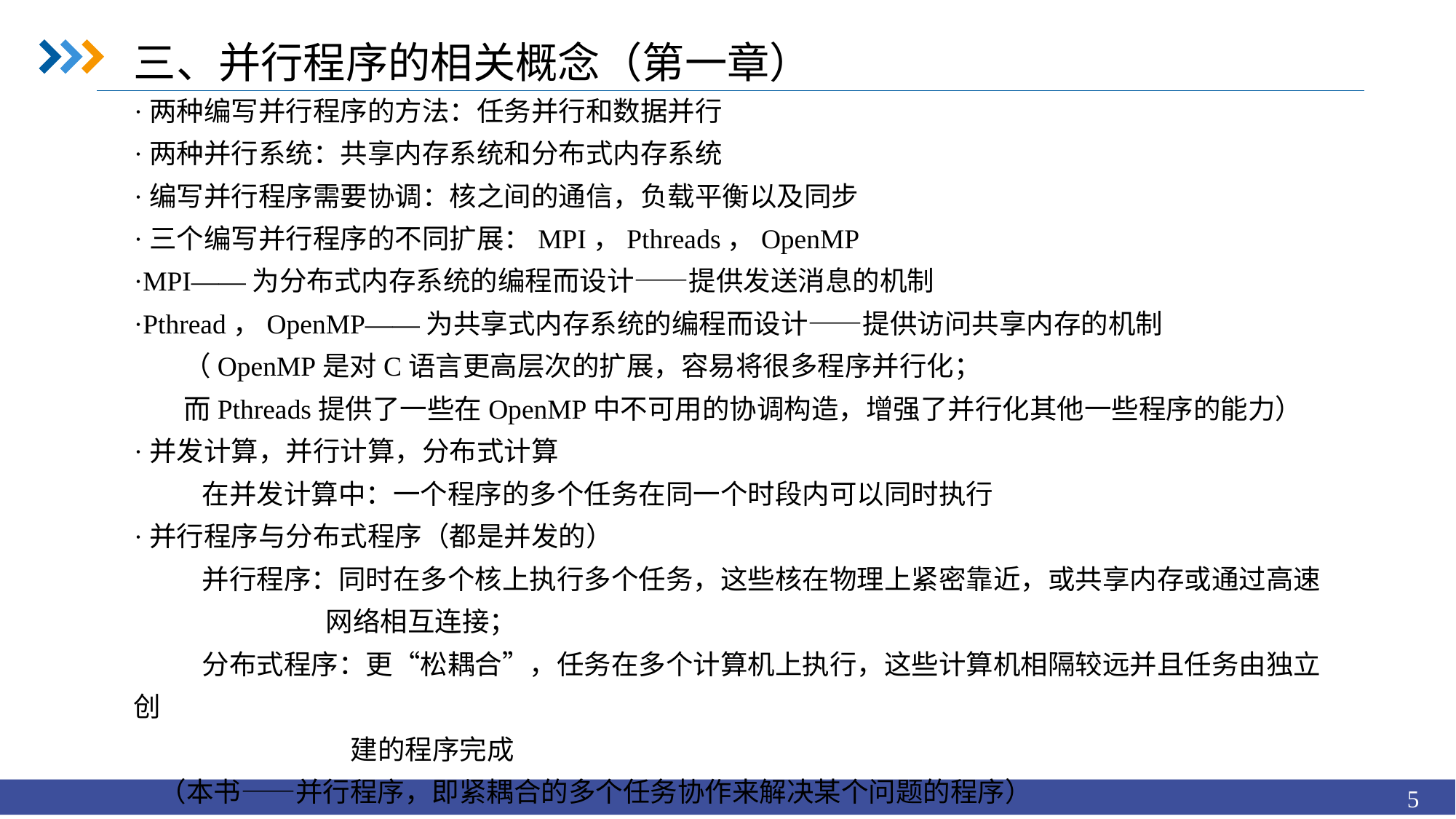

三、并行程序的相关概念（第一章）
·两种编写并行程序的方法：任务并行和数据并行
·两种并行系统：共享内存系统和分布式内存系统
·编写并行程序需要协调：核之间的通信，负载平衡以及同步
·三个编写并行程序的不同扩展：MPI，Pthreads，OpenMP
·MPI——为分布式内存系统的编程而设计——提供发送消息的机制
·Pthread，OpenMP——为共享式内存系统的编程而设计——提供访问共享内存的机制
       （OpenMP是对C语言更高层次的扩展，容易将很多程序并行化；
       而Pthreads提供了一些在OpenMP中不可用的协调构造，增强了并行化其他一些程序的能力）
·并发计算，并行计算，分布式计算
          在并发计算中：一个程序的多个任务在同一个时段内可以同时执行
·并行程序与分布式程序（都是并发的）
          并行程序：同时在多个核上执行多个任务，这些核在物理上紧密靠近，或共享内存或通过高速
                              网络相互连接；
          分布式程序：更“松耦合”，任务在多个计算机上执行，这些计算机相隔较远并且任务由独立创
                                  建的程序完成
   （本书——并行程序，即紧耦合的多个任务协作来解决某个问题的程序）